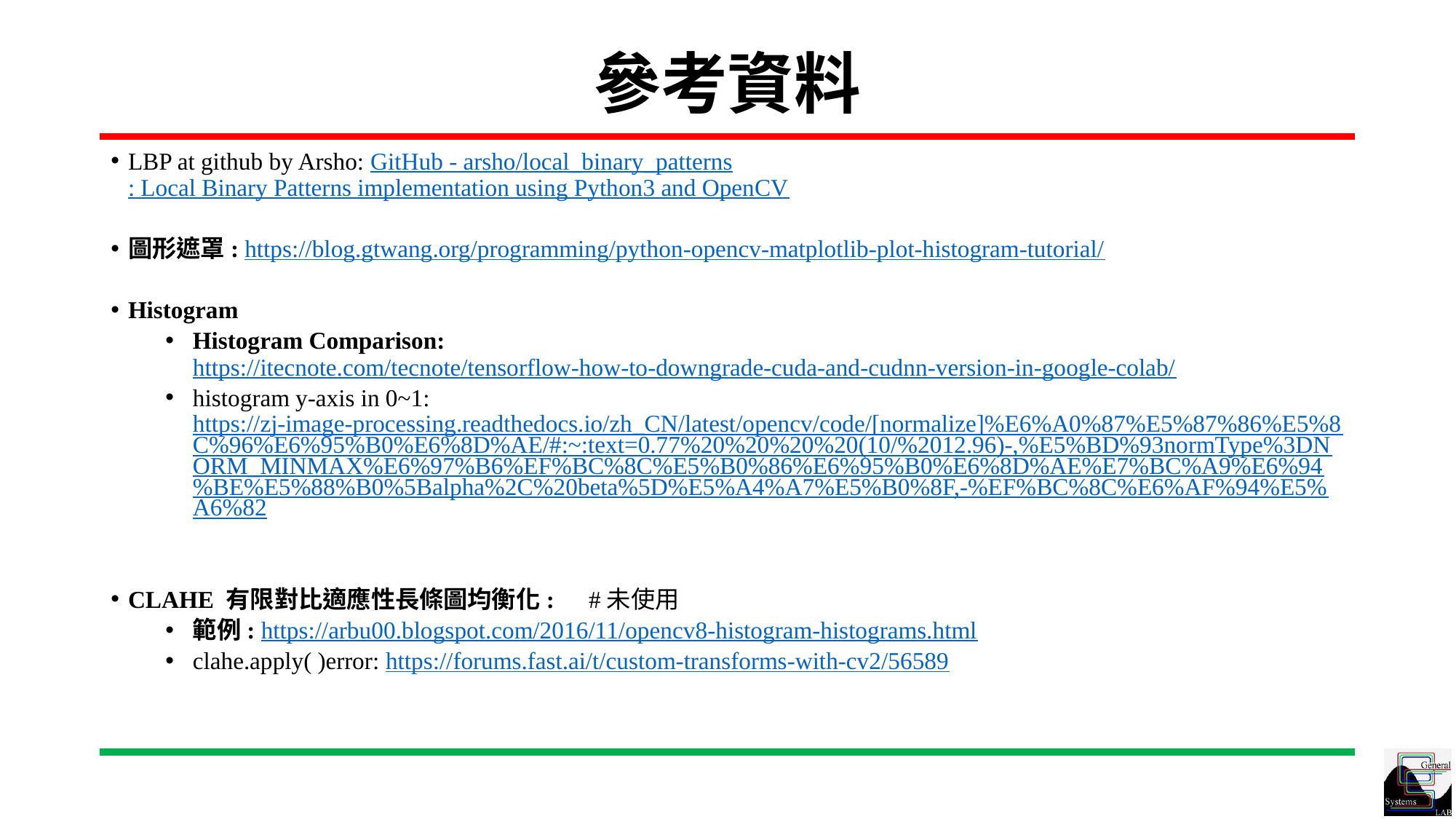

# 參考資料
LBP at github by Arsho: GitHub - arsho/local_binary_patterns: Local Binary Patterns implementation using Python3 and OpenCV

圖形遮罩: https://blog.gtwang.org/programming/python-opencv-matplotlib-plot-histogram-tutorial/

Histogram
Histogram Comparison: https://itecnote.com/tecnote/tensorflow-how-to-downgrade-cuda-and-cudnn-version-in-google-colab/
histogram y-axis in 0~1: https://zj-image-processing.readthedocs.io/zh_CN/latest/opencv/code/[normalize]%E6%A0%87%E5%87%86%E5%8C%96%E6%95%B0%E6%8D%AE/#:~:text=0.77%20%20%20%20(10/%2012.96)-,%E5%BD%93normType%3DNORM_MINMAX%E6%97%B6%EF%BC%8C%E5%B0%86%E6%95%B0%E6%8D%AE%E7%BC%A9%E6%94%BE%E5%88%B0%5Balpha%2C%20beta%5D%E5%A4%A7%E5%B0%8F,-%EF%BC%8C%E6%AF%94%E5%A6%82

CLAHE 有限對比適應性長條圖均衡化:	    #未使用
範例: https://arbu00.blogspot.com/2016/11/opencv8-histogram-histograms.html
clahe.apply( )error: https://forums.fast.ai/t/custom-transforms-with-cv2/56589